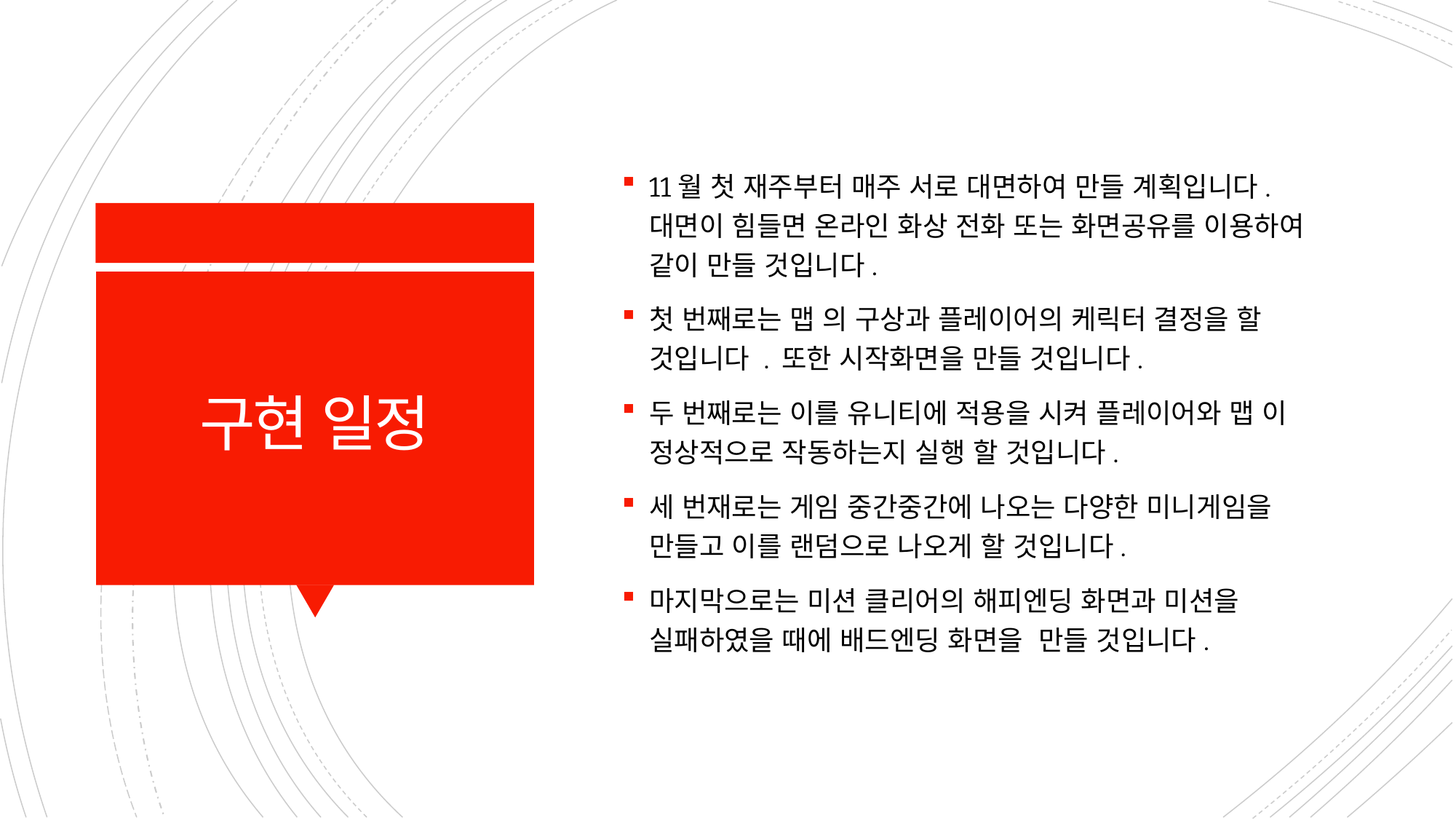

11월 첫 재주부터 매주 서로 대면하여 만들 계획입니다. 대면이 힘들면 온라인 화상 전화 또는 화면공유를 이용하여 같이 만들 것입니다.
첫 번째로는 맵 의 구상과 플레이어의 케릭터 결정을 할 것입니다 . 또한 시작화면을 만들 것입니다.
두 번째로는 이를 유니티에 적용을 시켜 플레이어와 맵 이 정상적으로 작동하는지 실행 할 것입니다.
세 번재로는 게임 중간중간에 나오는 다양한 미니게임을 만들고 이를 랜덤으로 나오게 할 것입니다.
마지막으로는 미션 클리어의 해피엔딩 화면과 미션을 실패하였을 때에 배드엔딩 화면을  만들 것입니다.
# 구현 일정